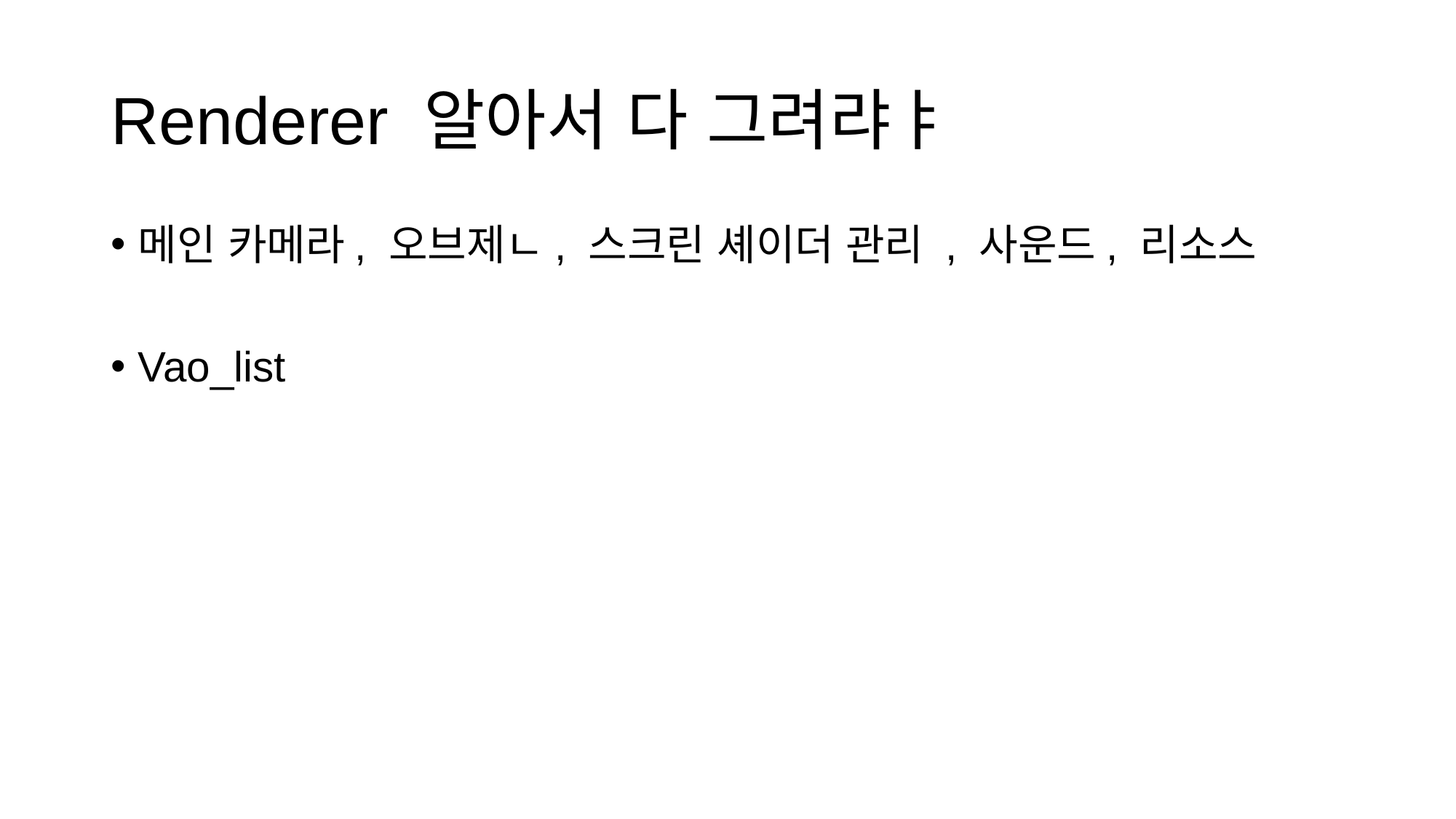

# Renderer 알아서 다 그려랴ㅑ
메인 카메라, 오브제ㄴ, 스크린 셰이더 관리 , 사운드, 리소스

Vao_list